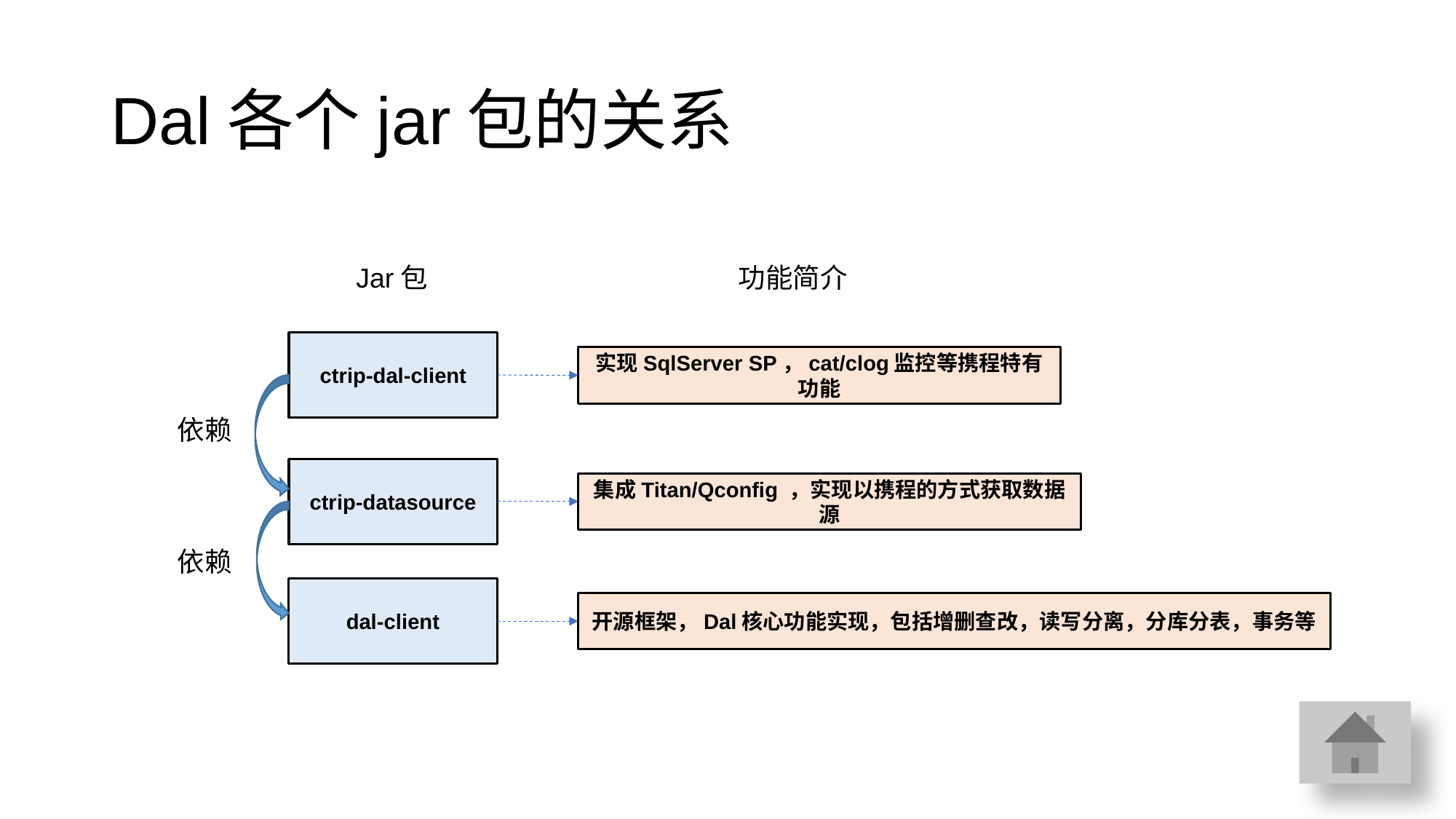

# Dal各个jar包的关系
Jar包
功能简介
ctrip-dal-client
ctrip-datasource
dal-client
实现SqlServer SP，cat/clog监控等携程特有功能
集成Titan/Qconfig ，实现以携程的方式获取数据源
开源框架，Dal核心功能实现，包括增删查改，读写分离，分库分表，事务等

依赖

依赖